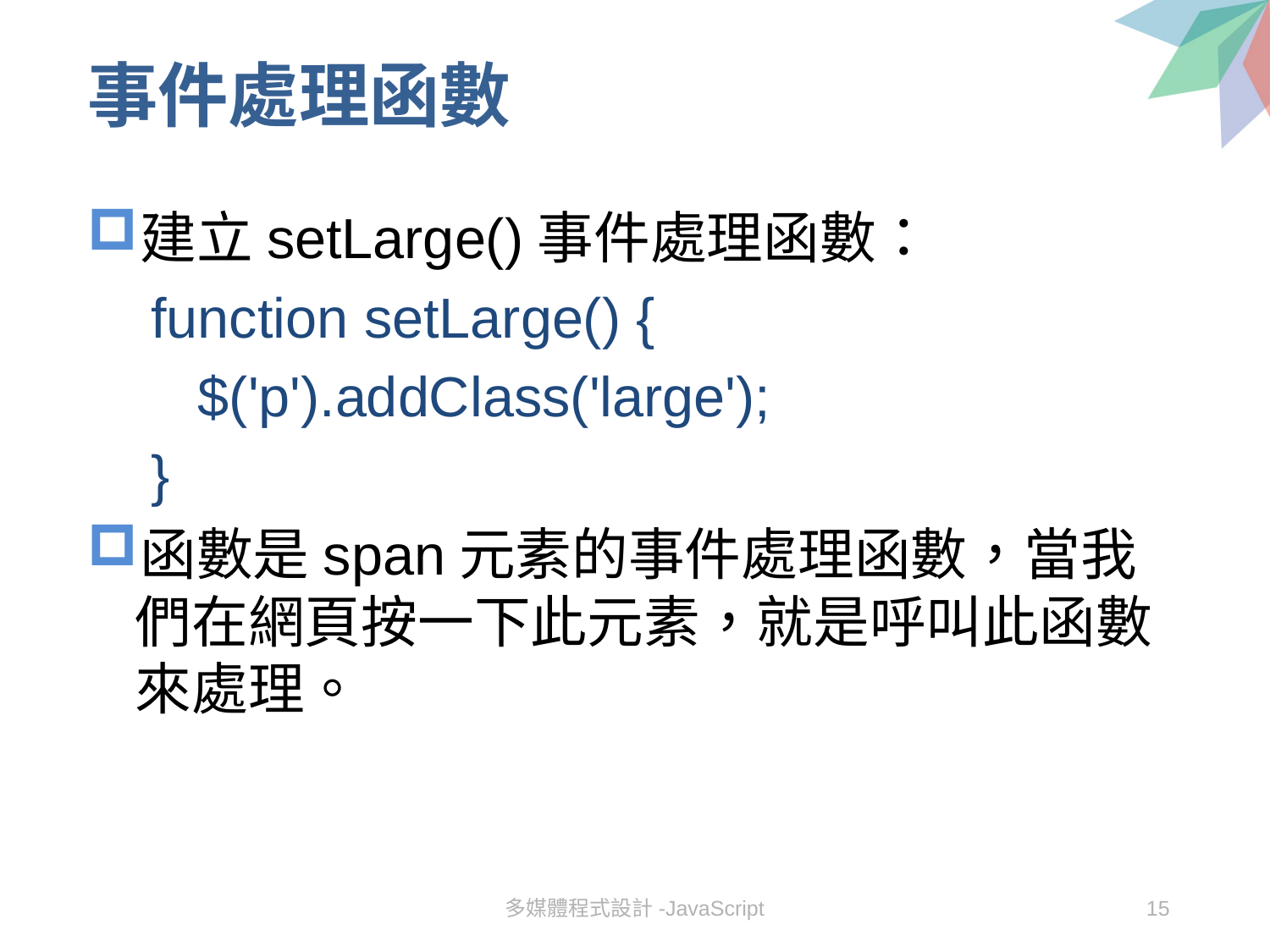

# 事件處理函數
建立setLarge()事件處理函數：
function setLarge() {
   $('p').addClass('large');
}
函數是span元素的事件處理函數，當我們在網頁按一下此元素，就是呼叫此函數來處理。
多媒體程式設計-JavaScript
15